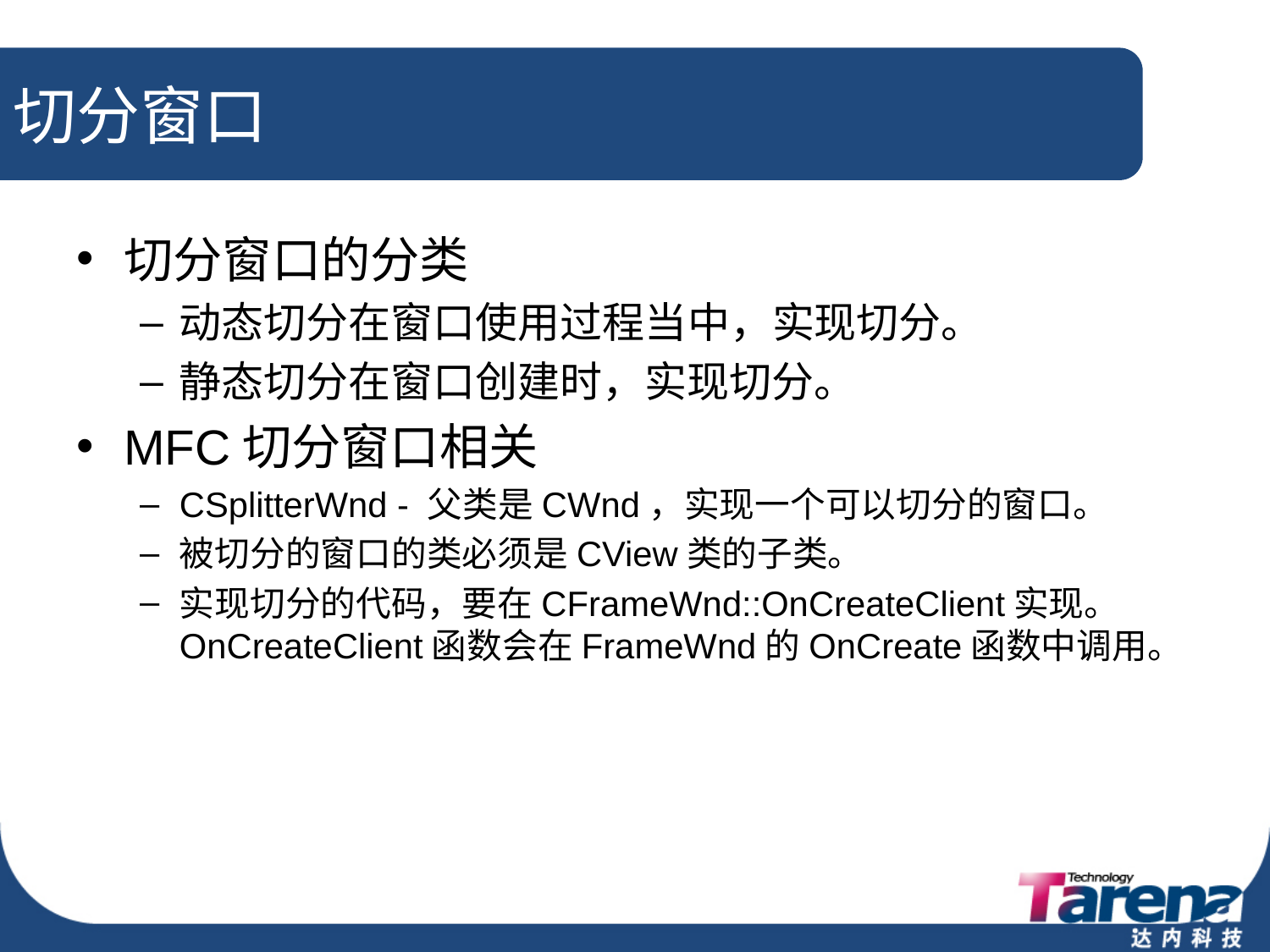

# 切分窗口
切分窗口的分类
动态切分在窗口使用过程当中，实现切分。
静态切分在窗口创建时，实现切分。
MFC切分窗口相关
CSplitterWnd - 父类是CWnd，实现一个可以切分的窗口。
被切分的窗口的类必须是CView类的子类。
实现切分的代码，要在CFrameWnd::OnCreateClient实现。 OnCreateClient函数会在FrameWnd的OnCreate函数中调用。